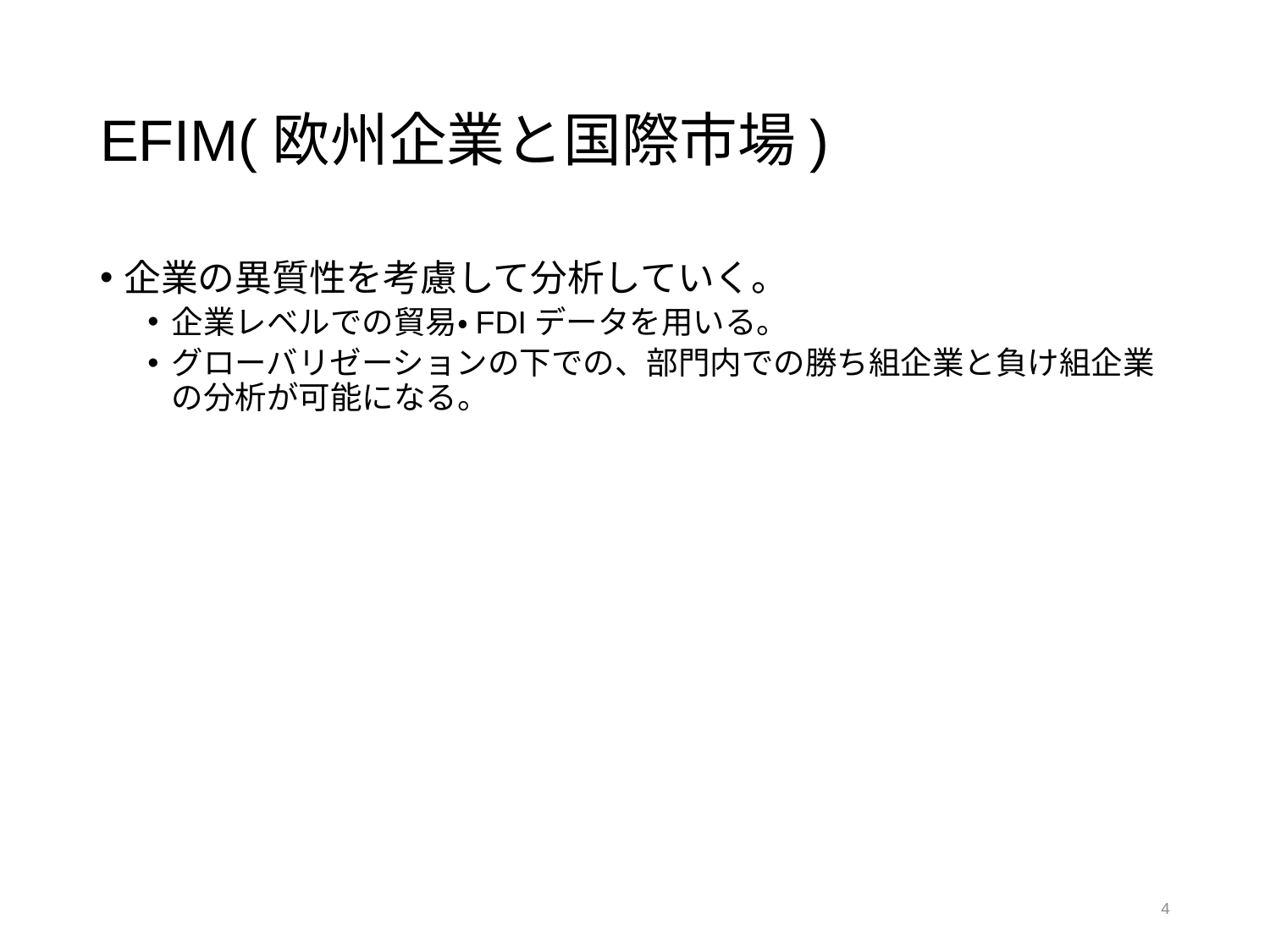

# EFIM(欧州企業と国際市場)
企業の異質性を考慮して分析していく。
企業レベルでの貿易・FDIデータを用いる。
グローバリゼーションの下での、部門内での勝ち組企業と負け組企業の分析が可能になる。

4